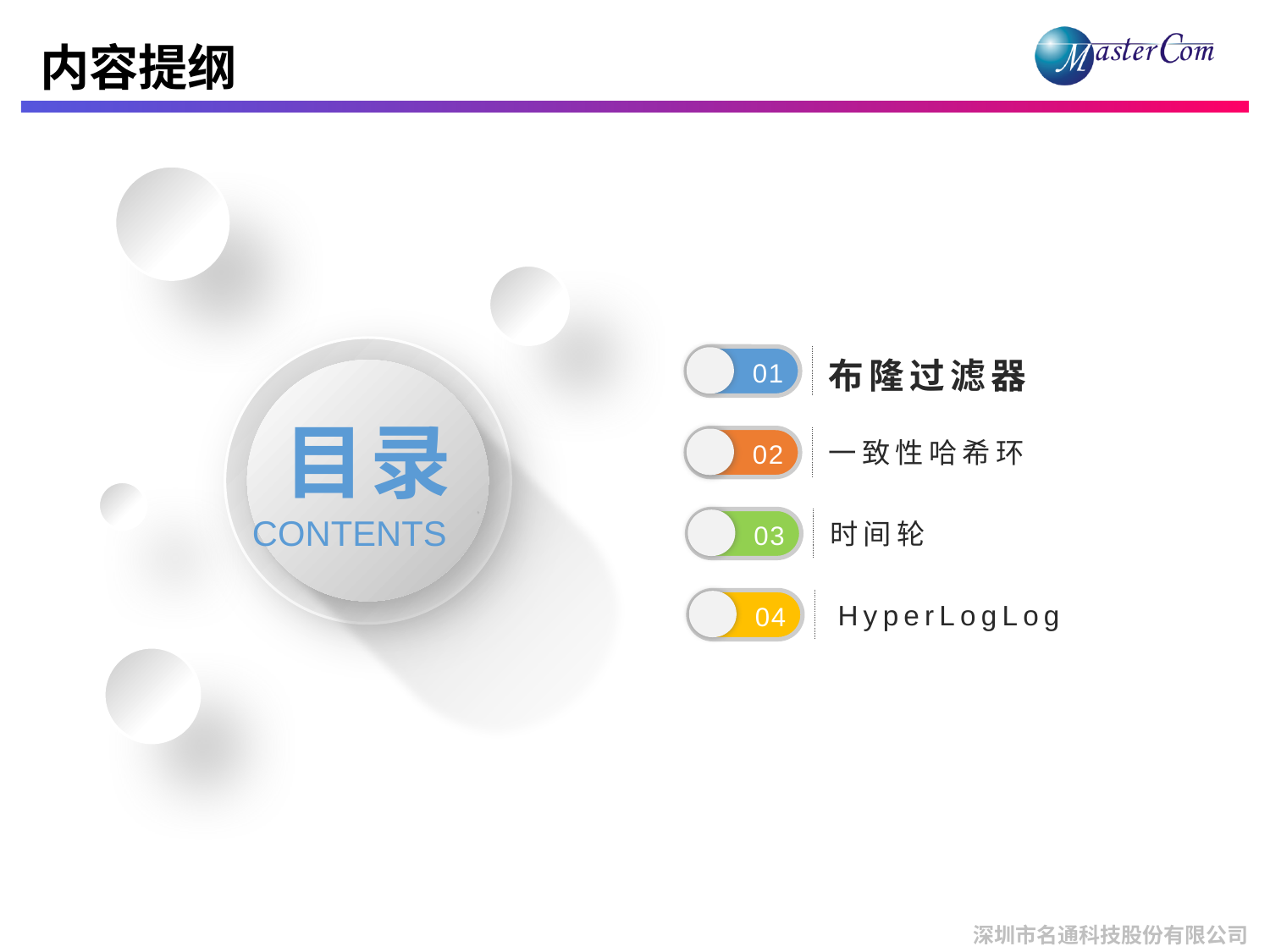

# 内容提纲

01
布隆过滤器
目录
CONTENTS

02
一致性哈希环

03
时间轮

04
HyperLogLog